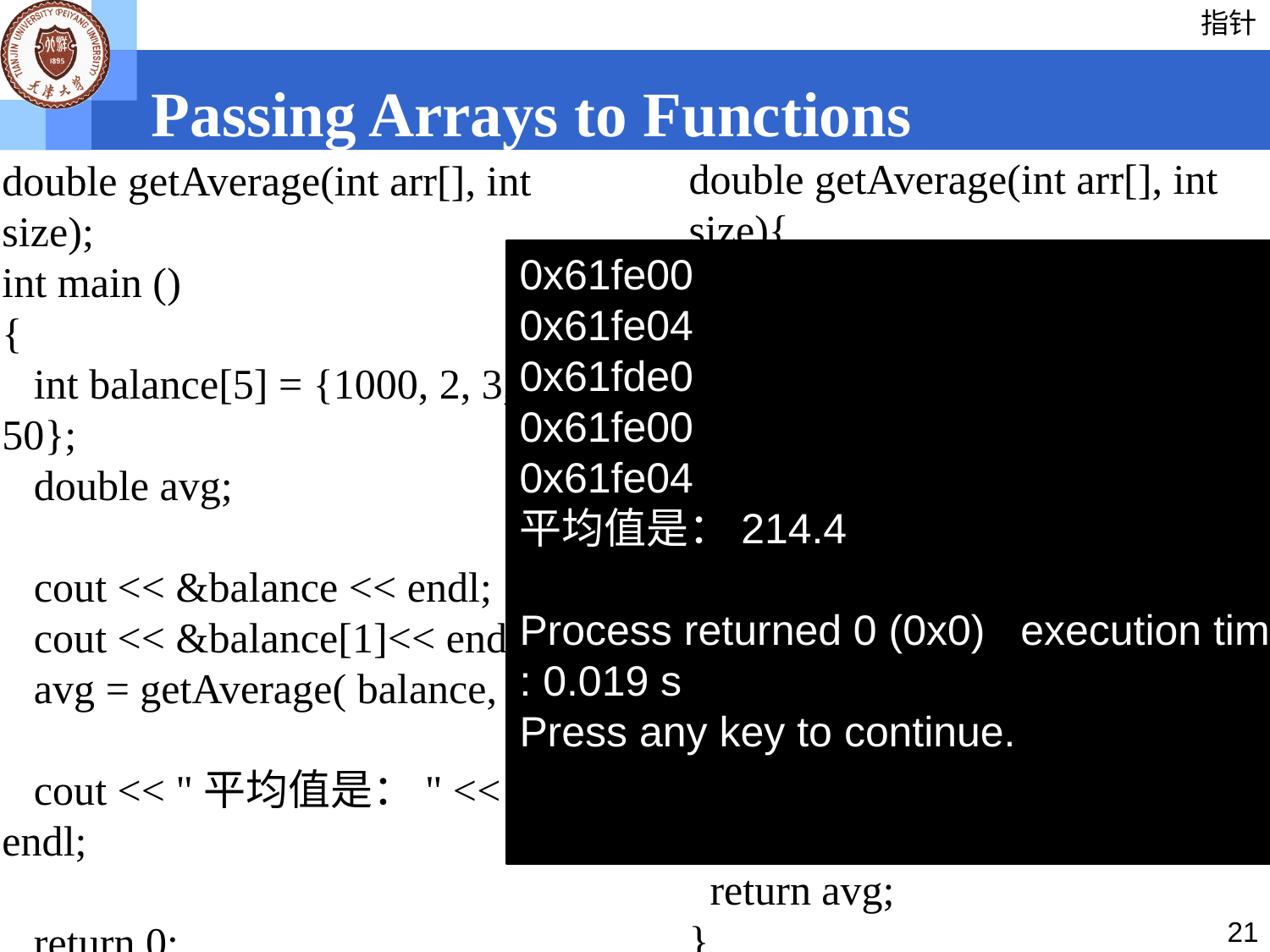

Passing Arrays to Functions
double getAverage(int arr[], int size){
  int    i, sum = 0;
  double avg;

  for (i = 0; i < size; ++i)  {
    sum += arr[i];    }

  avg = double(sum) / size;

  cout << &arr << endl;
  cout << &arr[0] << endl;
  cout << &arr[1] << endl;

  return avg;
}
double getAverage(int arr[], int size);
int main ()
{
   int balance[5] = {1000, 2, 3, 17, 50};
   double avg;

   cout << &balance << endl;
   cout << &balance[1]<< endl;
   avg = getAverage( balance, 5 ) ;

   cout << "平均值是：" << avg << endl;

   return 0;
}
0x61fe00
0x61fe04
0x61fde0
0x61fe00
0x61fe04
平均值是：214.4

Process returned 0 (0x0)   execution time : 0.019 s
Press any key to continue.

21